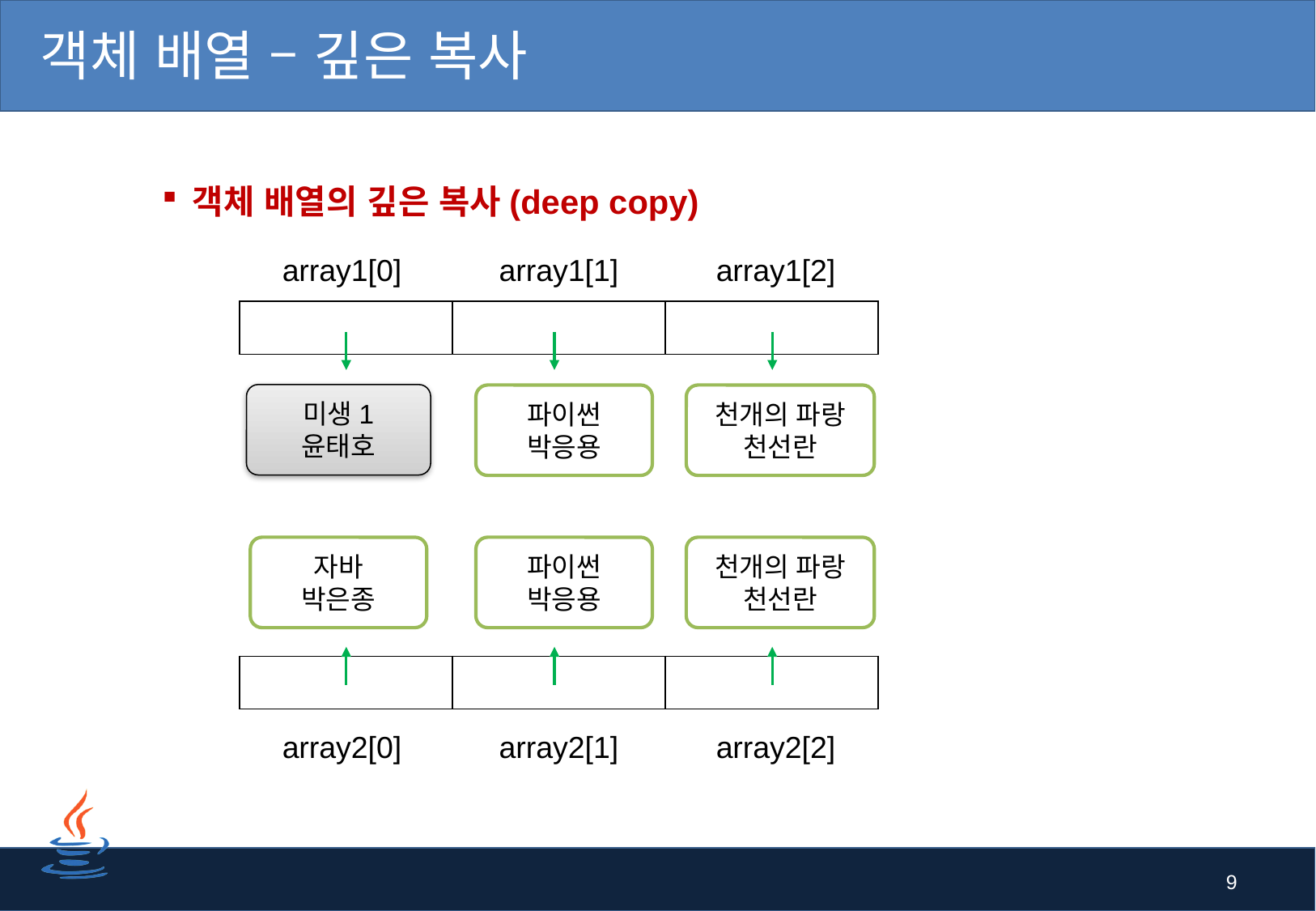

# 객체 배열 – 깊은 복사
객체 배열의 깊은 복사(deep copy)
array1[0]
array1[1]
array1[2]
|  |  |  |
| --- | --- | --- |
미생1
윤태호
파이썬
박응용
천개의 파랑
천선란
자바
박은종
파이썬
박응용
천개의 파랑
천선란
|  |  |  |
| --- | --- | --- |
array2[0]
array2[1]
array2[2]
9